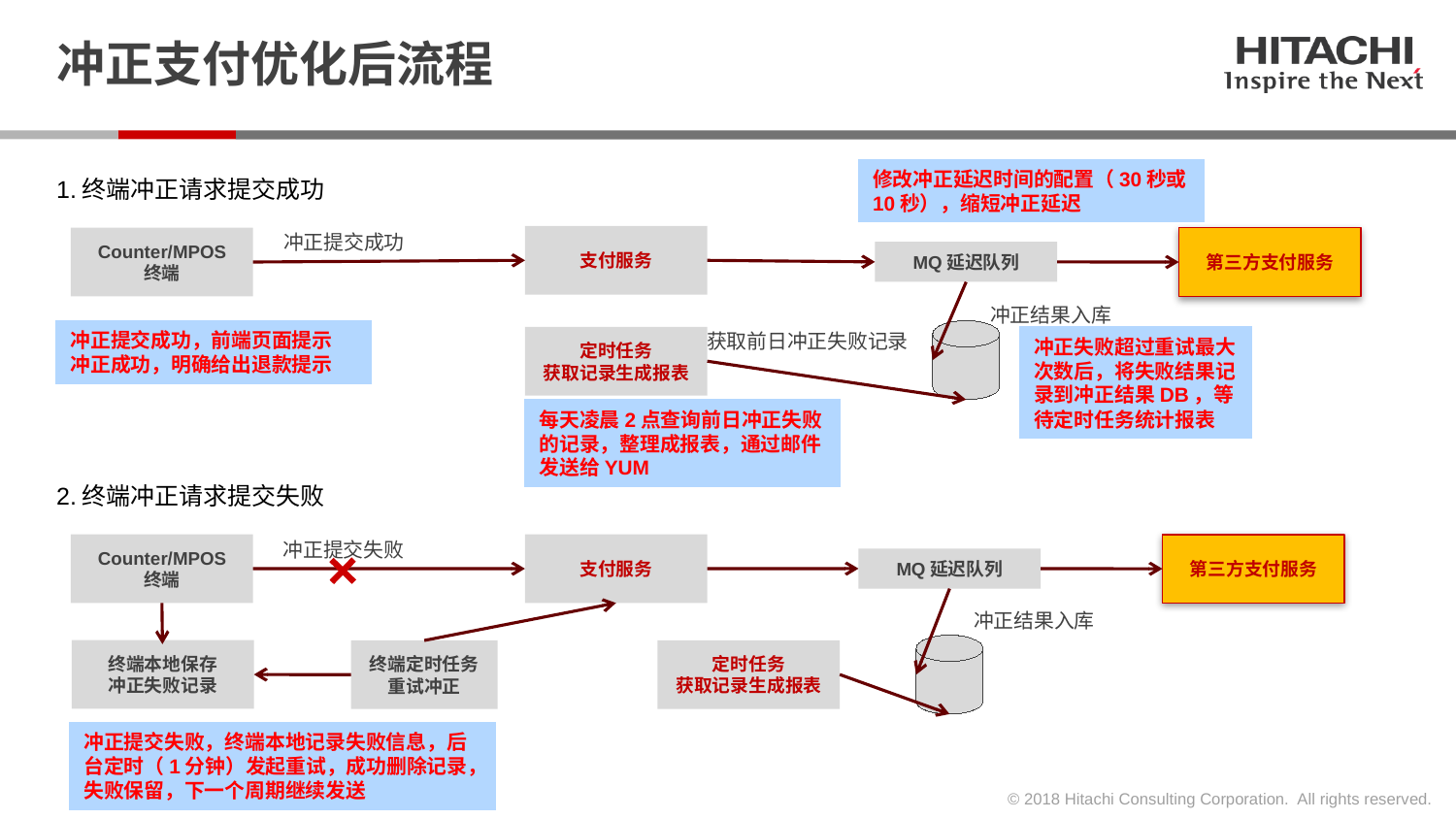

# 冲正支付优化后流程
1.终端冲正请求提交成功
修改冲正延迟时间的配置（30秒或10秒），缩短冲正延迟
冲正提交成功
支付服务
Counter/MPOS 终端
第三方支付服务
MQ延迟队列
冲正结果入库

冲正提交成功，前端页面提示
冲正成功，明确给出退款提示
获取前日冲正失败记录
定时任务
获取记录生成报表
冲正失败超过重试最大次数后，将失败结果记录到冲正结果DB，等待定时任务统计报表
每天凌晨2点查询前日冲正失败的记录，整理成报表，通过邮件发送给YUM
2.终端冲正请求提交失败
冲正提交失败
支付服务
Counter/MPOS 终端
第三方支付服务
MQ延迟队列

冲正结果入库

终端本地保存
冲正失败记录
定时任务
获取记录生成报表
终端定时任务
重试冲正
冲正提交失败，终端本地记录失败信息，后台定时（1分钟）发起重试，成功删除记录，失败保留，下一个周期继续发送